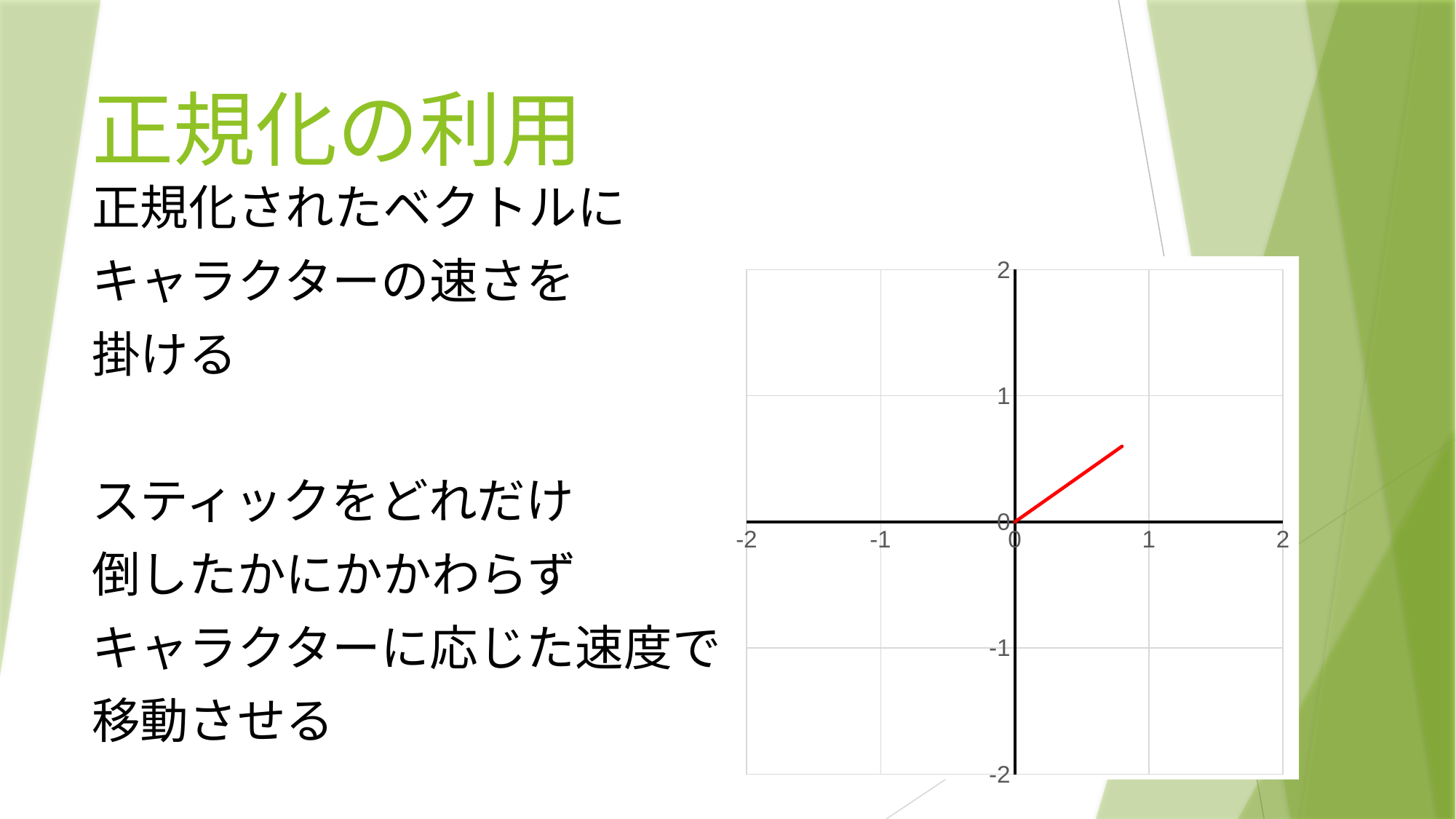

# 正規化の利用
正規化されたベクトルに
キャラクターの速さを
掛ける

スティックをどれだけ
倒したかにかかわらず
キャラクターに応じた速度で
移動させる

### Chart

| Category | Yの値 |
|---|---|